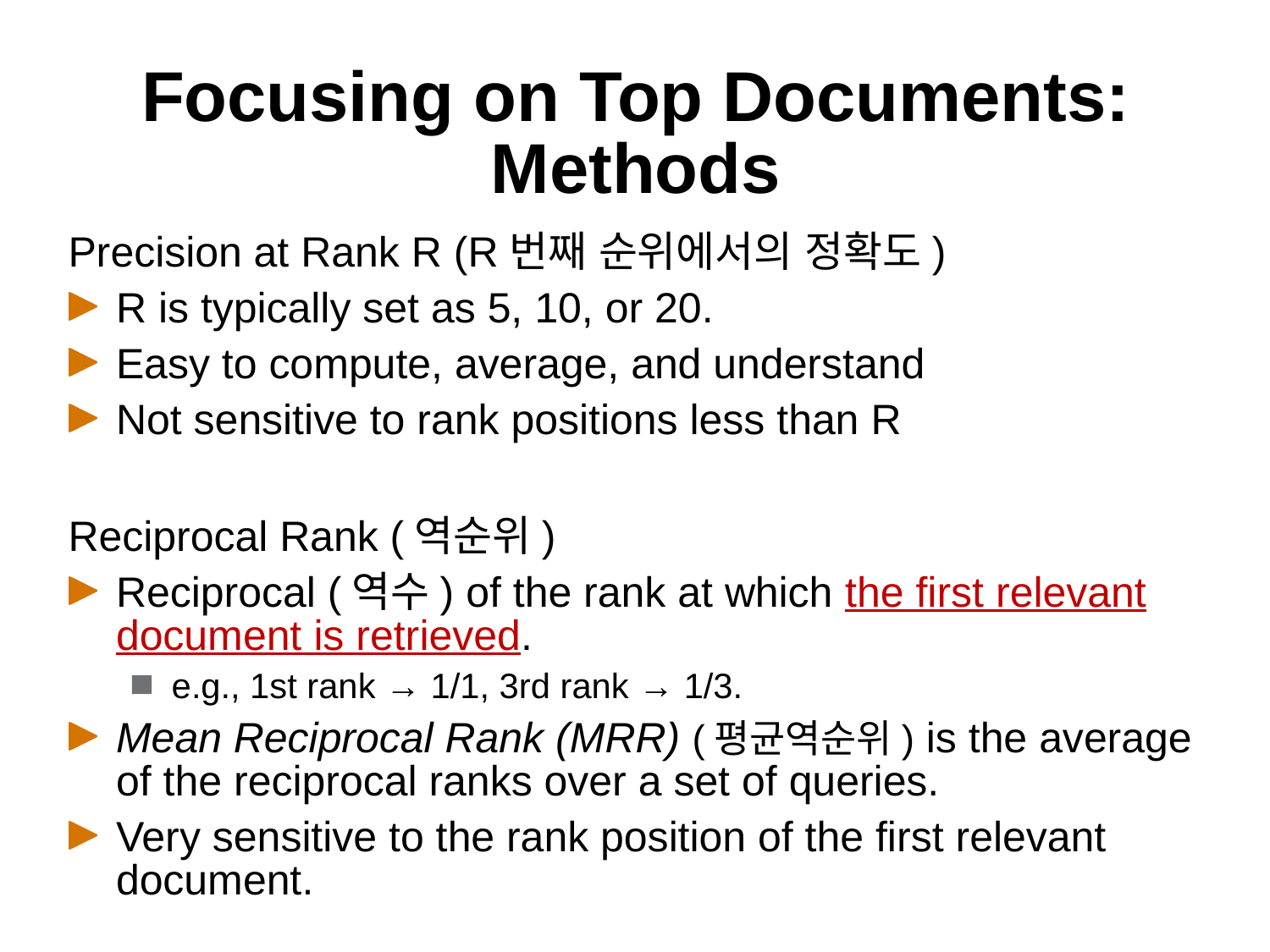

# Focusing on Top Documents: Methods
Precision at Rank R (R번째 순위에서의 정확도)
R is typically set as 5, 10, or 20.
Easy to compute, average, and understand
Not sensitive to rank positions less than R

Reciprocal Rank (역순위)
Reciprocal (역수) of the rank at which the first relevant document is retrieved.
e.g., 1st rank → 1/1, 3rd rank → 1/3.
Mean Reciprocal Rank (MRR) (평균역순위) is the average of the reciprocal ranks over a set of queries.
Very sensitive to the rank position of the first relevant document.